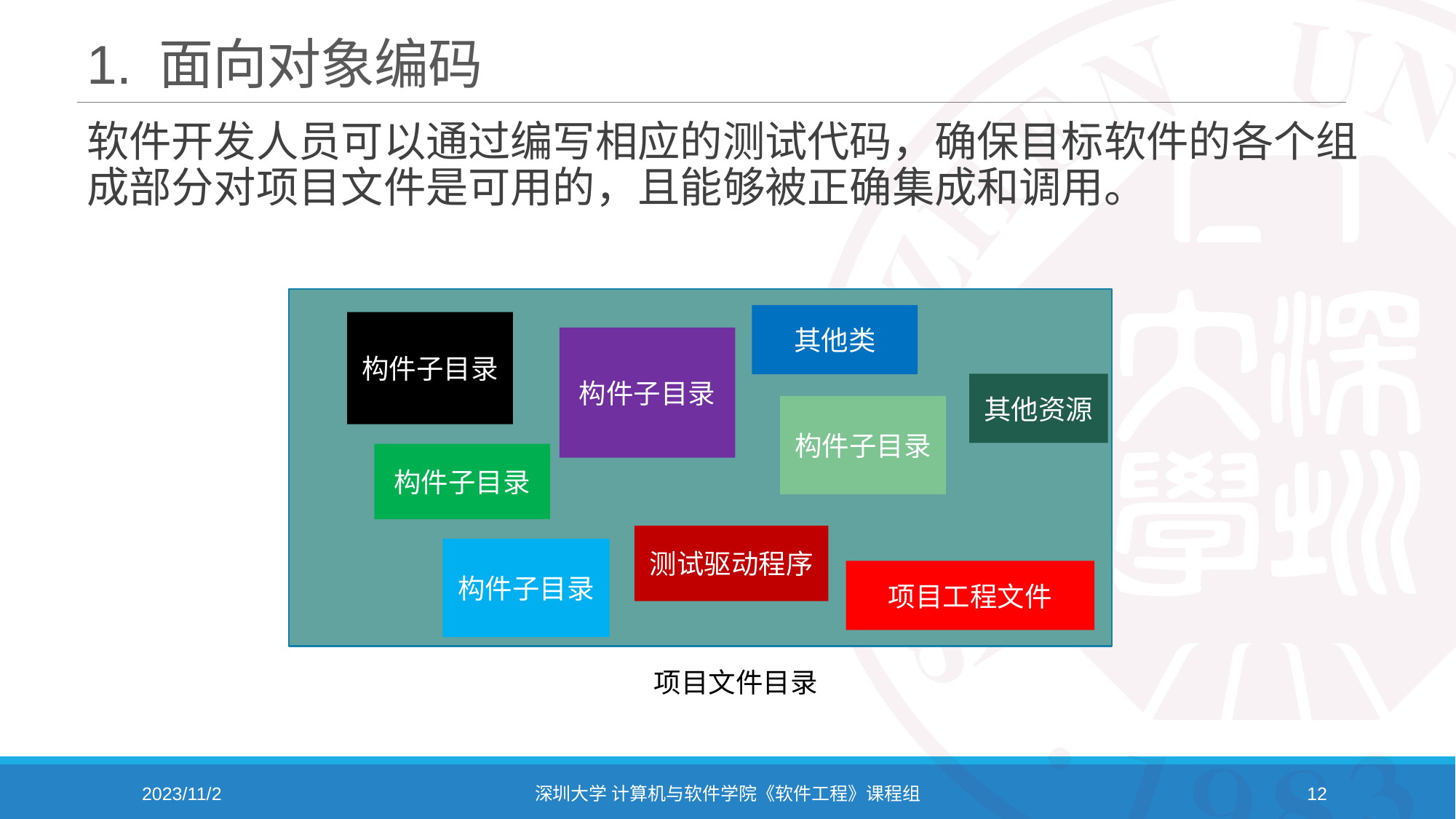

# 1. 面向对象编码
软件开发人员可以通过编写相应的测试代码，确保目标软件的各个组成部分对项目文件是可用的，且能够被正确集成和调用。

其他类
构件子目录
构件子目录
其他资源
构件子目录
构件子目录
测试驱动程序
构件子目录
项目工程文件
项目文件目录
2023/11/2
深圳大学 计算机与软件学院《软件工程》课程组
12